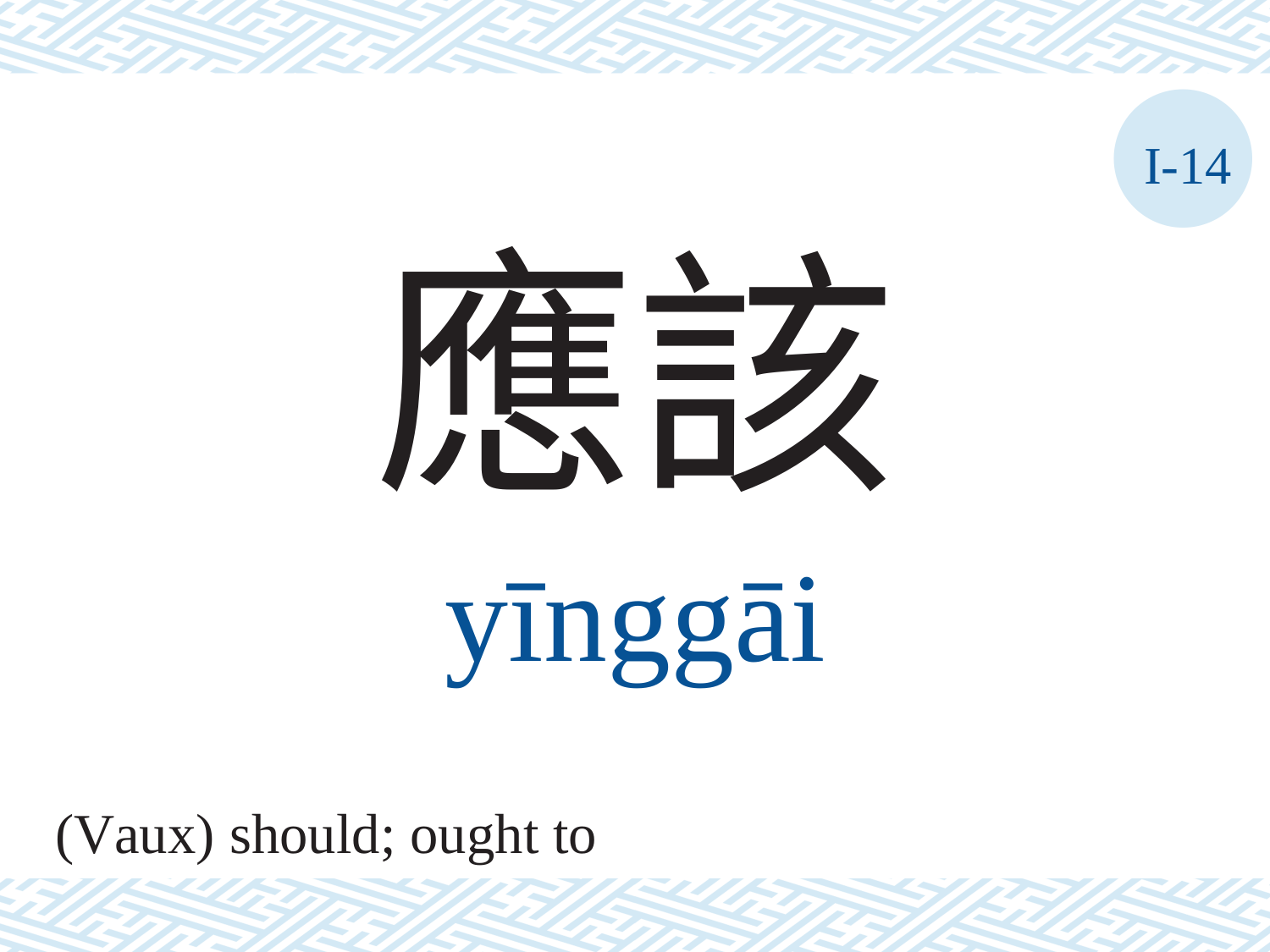

I-14
應該
yīnggāi
(Vaux) should; ought to